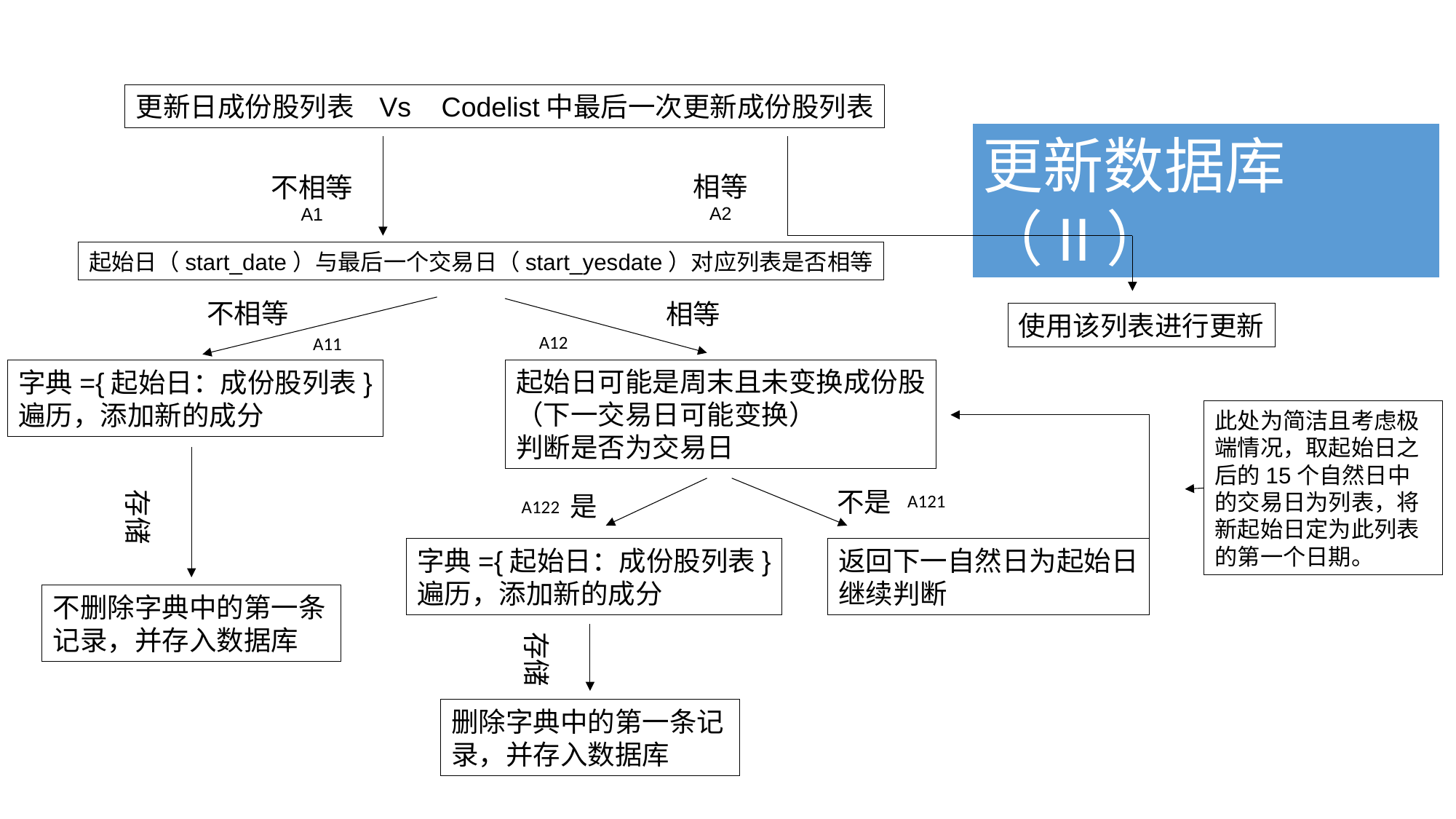

更新日成份股列表   Vs    Codelist中最后一次更新成份股列表
更新数据库（II）
相等
A2
不相等
A1
起始日（start_date）与最后一个交易日（start_yesdate）对应列表是否相等
不相等
相等
使用该列表进行更新
A12
A11
起始日可能是周末且未变换成份股
（下一交易日可能变换）
判断是否为交易日
字典={起始日：成份股列表}
遍历，添加新的成分
此处为简洁且考虑极端情况，取起始日之后的15个自然日中的交易日为列表，将新起始日定为此列表的第一个日期。
存储
不是
是
A121
A122
返回下一自然日为起始日
继续判断
字典={起始日：成份股列表}
遍历，添加新的成分
不删除字典中的第一条记录，并存入数据库
存储
删除字典中的第一条记录，并存入数据库